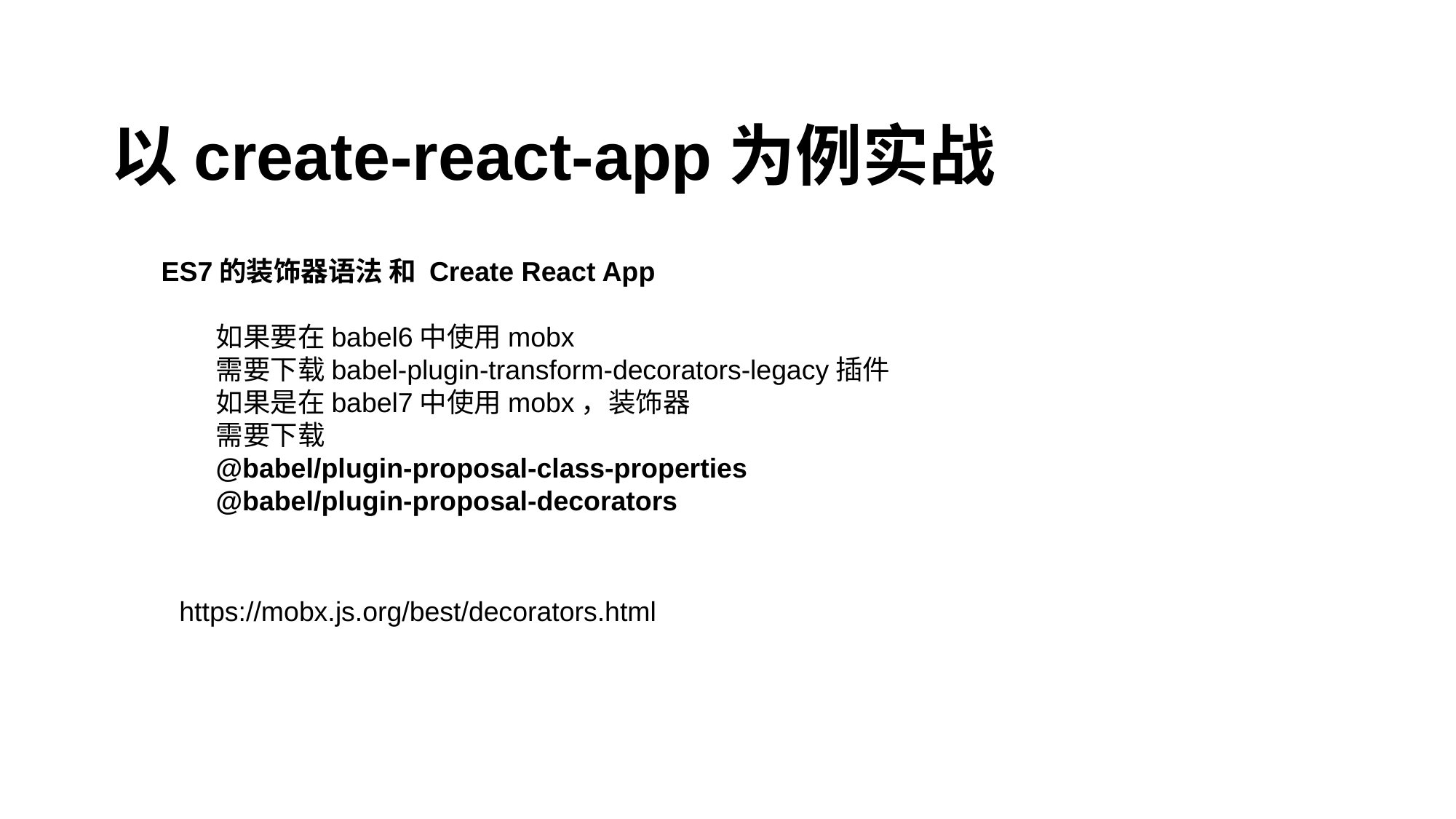

# 以create-react-app为例实战
ES7的装饰器语法 和 Create React App
如果要在babel6中使用mobx
需要下载babel-plugin-transform-decorators-legacy插件
如果是在babel7中使用mobx，装饰器
需要下载
@babel/plugin-proposal-class-properties
@babel/plugin-proposal-decorators
https://mobx.js.org/best/decorators.html